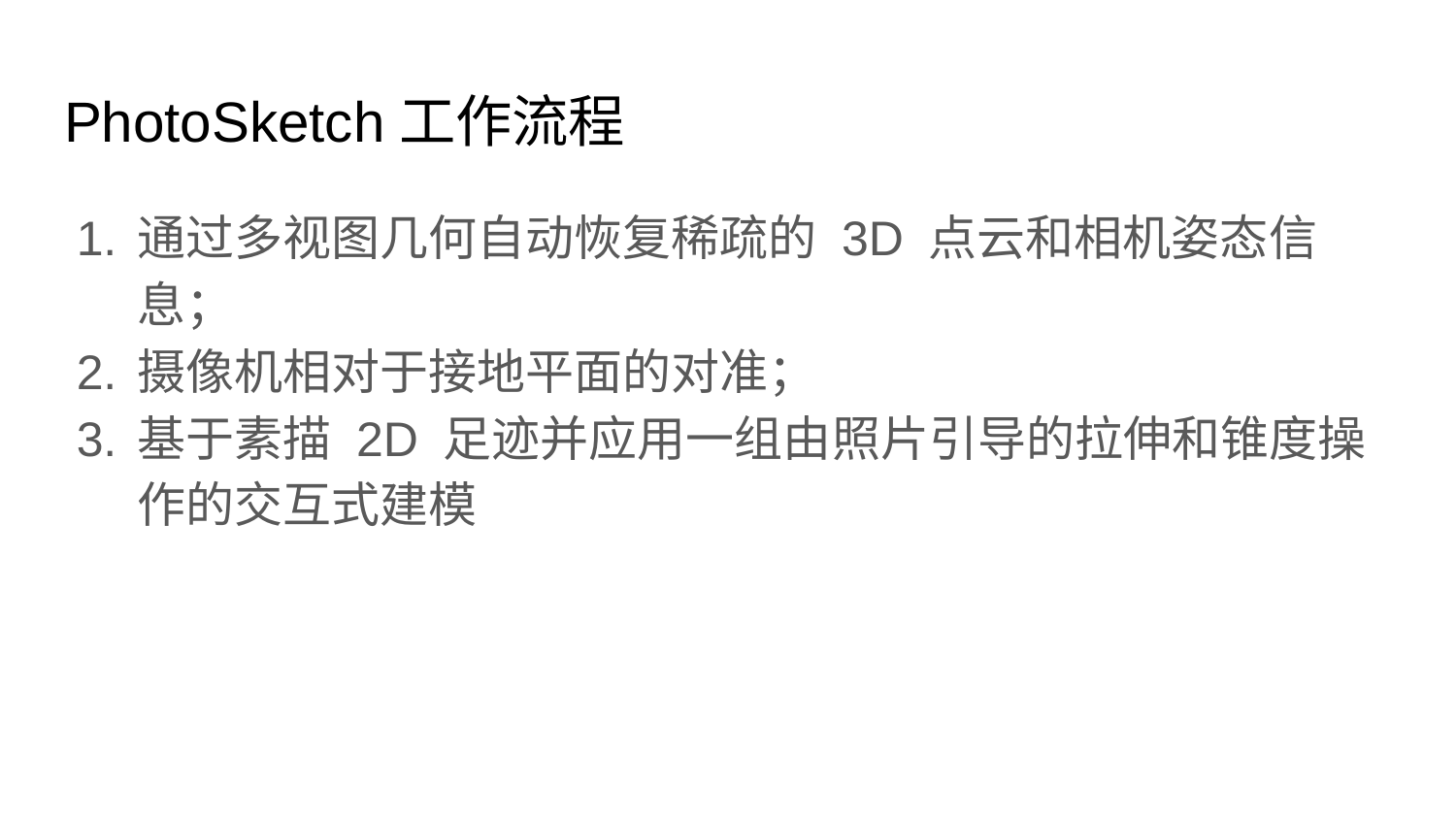

# PhotoSketch工作流程

通过多视图几何自动恢复稀疏的 3D 点云和相机姿态信息；
摄像机相对于接地平面的对准；
基于素描 2D 足迹并应用一组由照片引导的拉伸和锥度操作的交互式建模